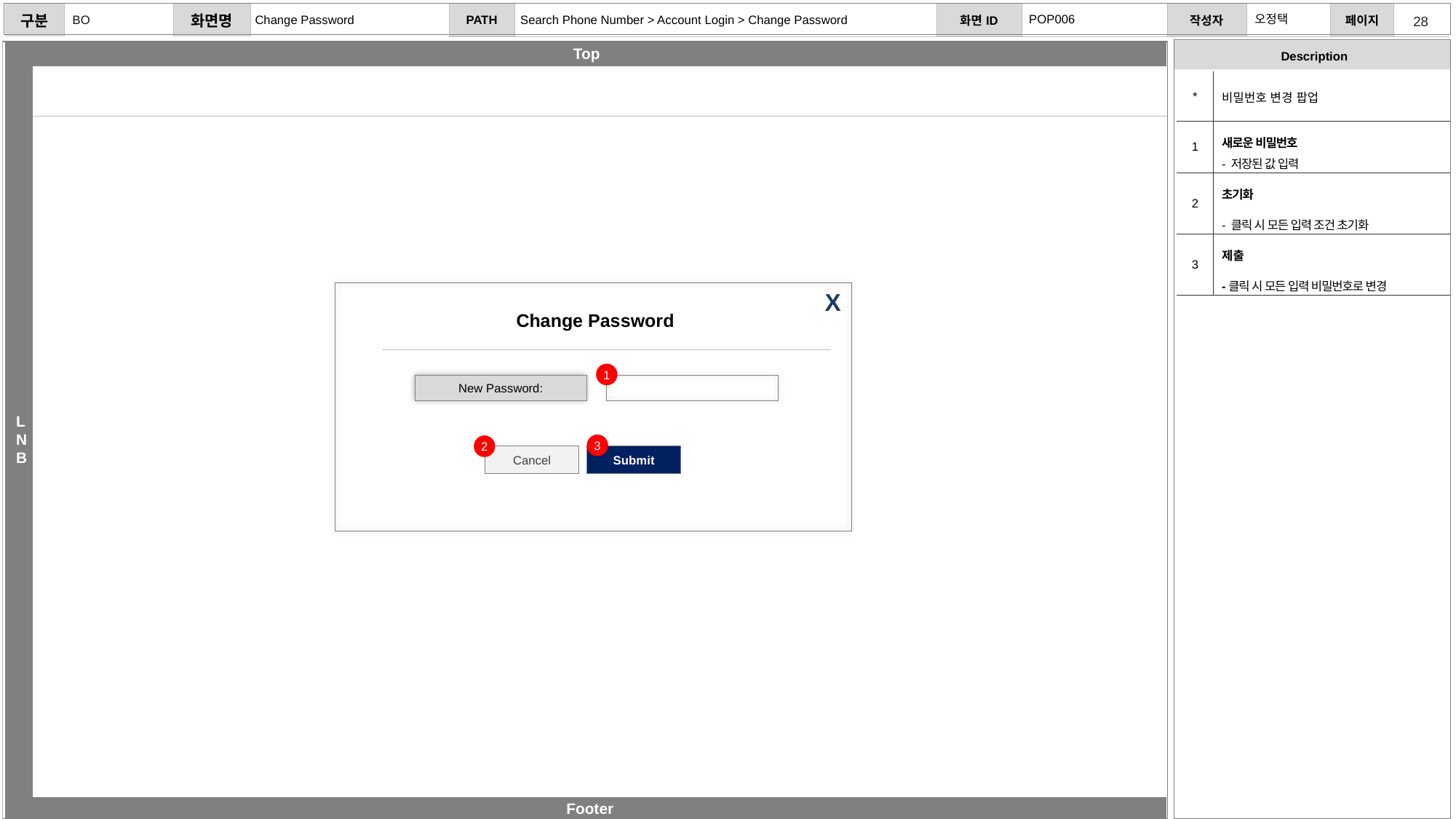

POP006
오정택
BO
Change Password
Search Phone Number > Account Login > Change Password
| \* | 비밀번호 변경 팝업 |
| --- | --- |
| 1 | 새로운 비밀번호 - 저장된 값 입력 |
| 2 | 초기화 - 클릭 시 모든 입력 조건 초기화 |
| 3 | 제출 -클릭 시 모든 입력 비밀번호로 변경 |
X

Change Password
1
New Password:

3
2
Cancel
Submit